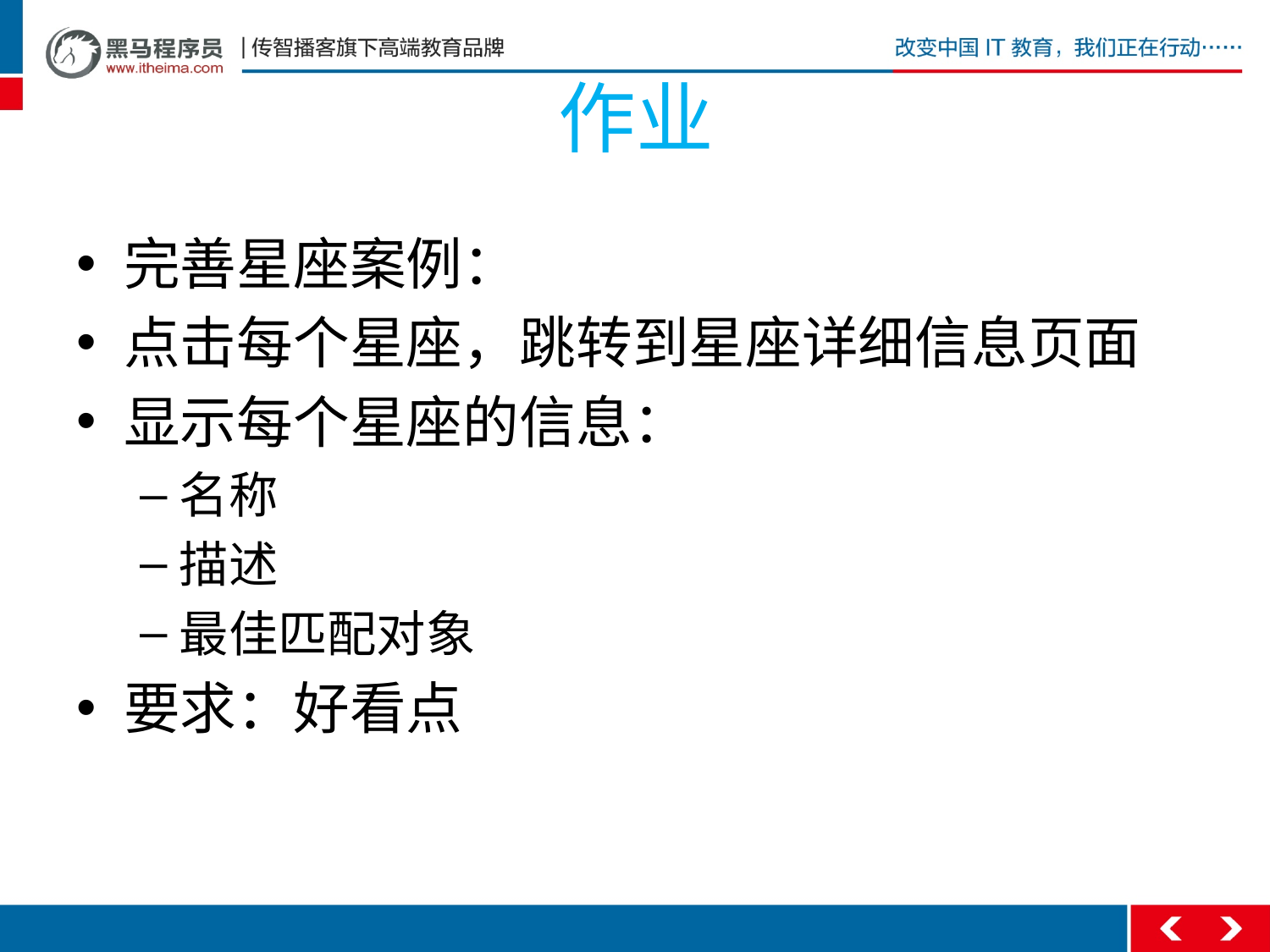

# 作业
完善星座案例：
点击每个星座，跳转到星座详细信息页面
显示每个星座的信息：
名称
描述
最佳匹配对象
要求：好看点